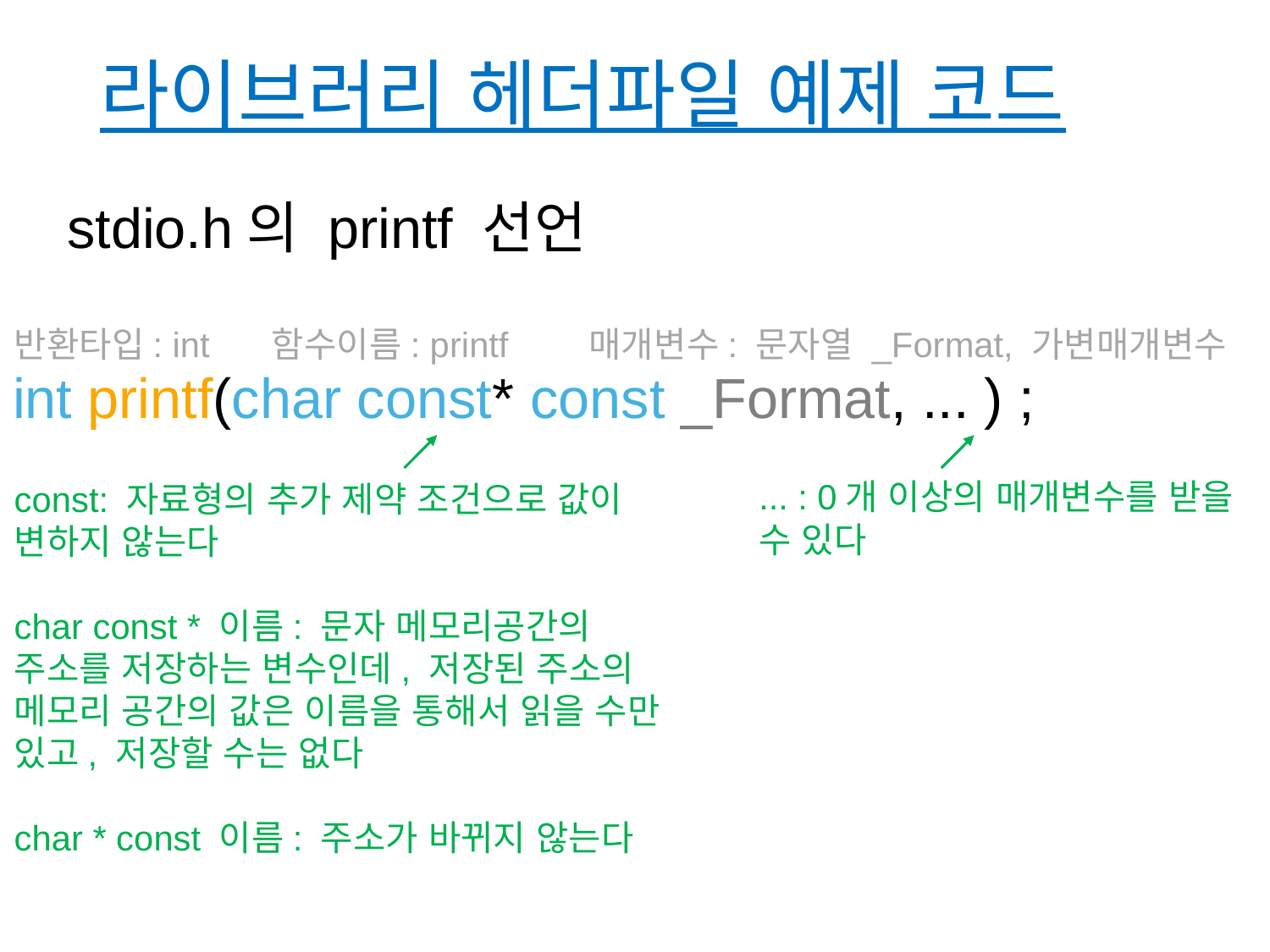

# 라이브러리 헤더파일 예제 코드
stdio.h의 printf 선언
반환타입: int
함수이름: printf
매개변수: 문자열 _Format, 가변매개변수
int printf(char const* const _Format, ... ) ;
const: 자료형의 추가 제약 조건으로 값이 변하지 않는다

char const * 이름: 문자 메모리공간의 주소를 저장하는 변수인데, 저장된 주소의 메모리 공간의 값은 이름을 통해서 읽을 수만 있고, 저장할 수는 없다

char * const 이름: 주소가 바뀌지 않는다
... : 0개 이상의 매개변수를 받을 수 있다